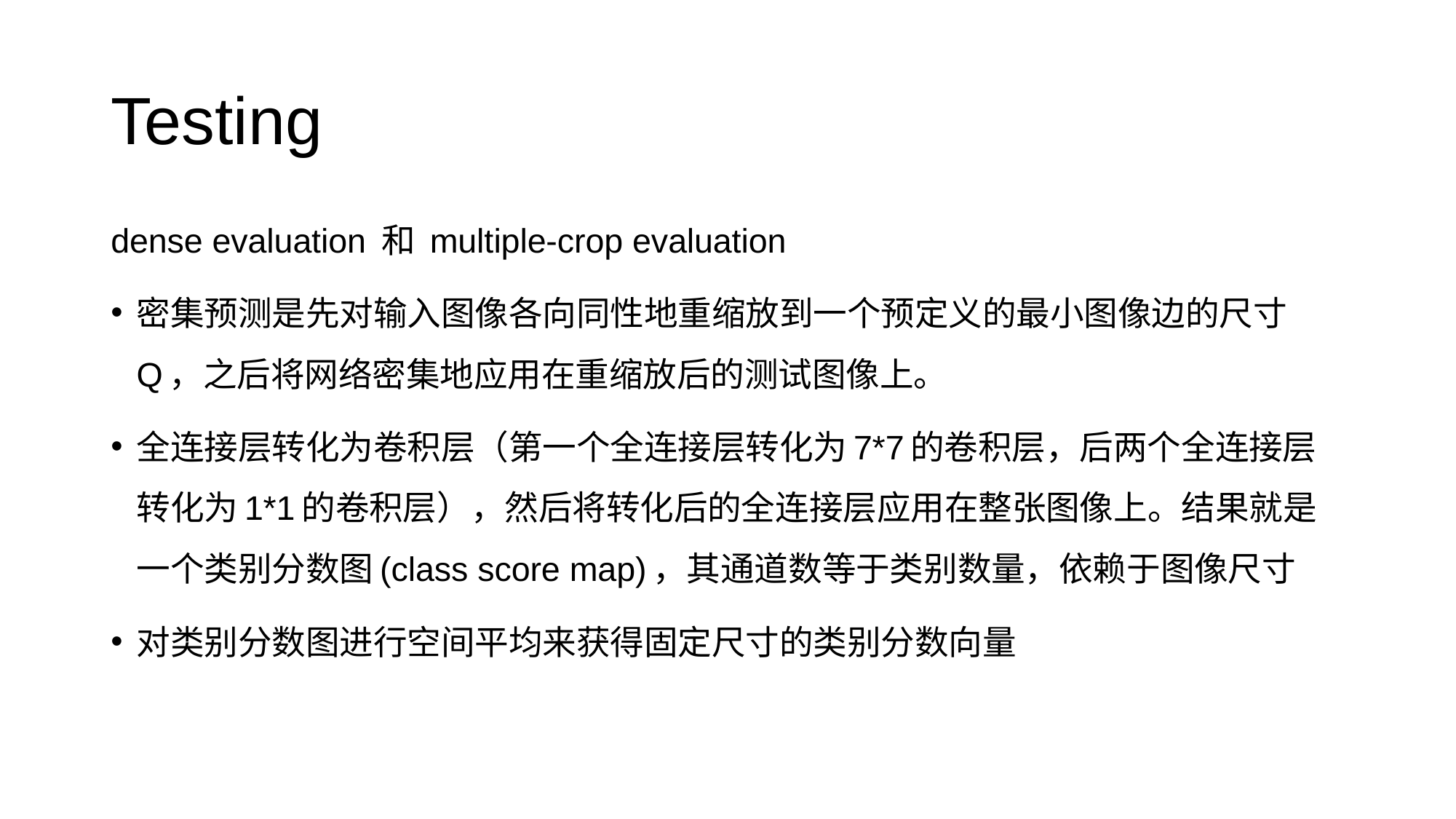

# Testing
dense evaluation 和 multiple-crop evaluation
密集预测是先对输入图像各向同性地重缩放到一个预定义的最小图像边的尺寸Q，之后将网络密集地应用在重缩放后的测试图像上。
全连接层转化为卷积层（第一个全连接层转化为7*7的卷积层，后两个全连接层转化为1*1的卷积层），然后将转化后的全连接层应用在整张图像上。结果就是一个类别分数图(class score map)，其通道数等于类别数量，依赖于图像尺寸
对类别分数图进行空间平均来获得固定尺寸的类别分数向量